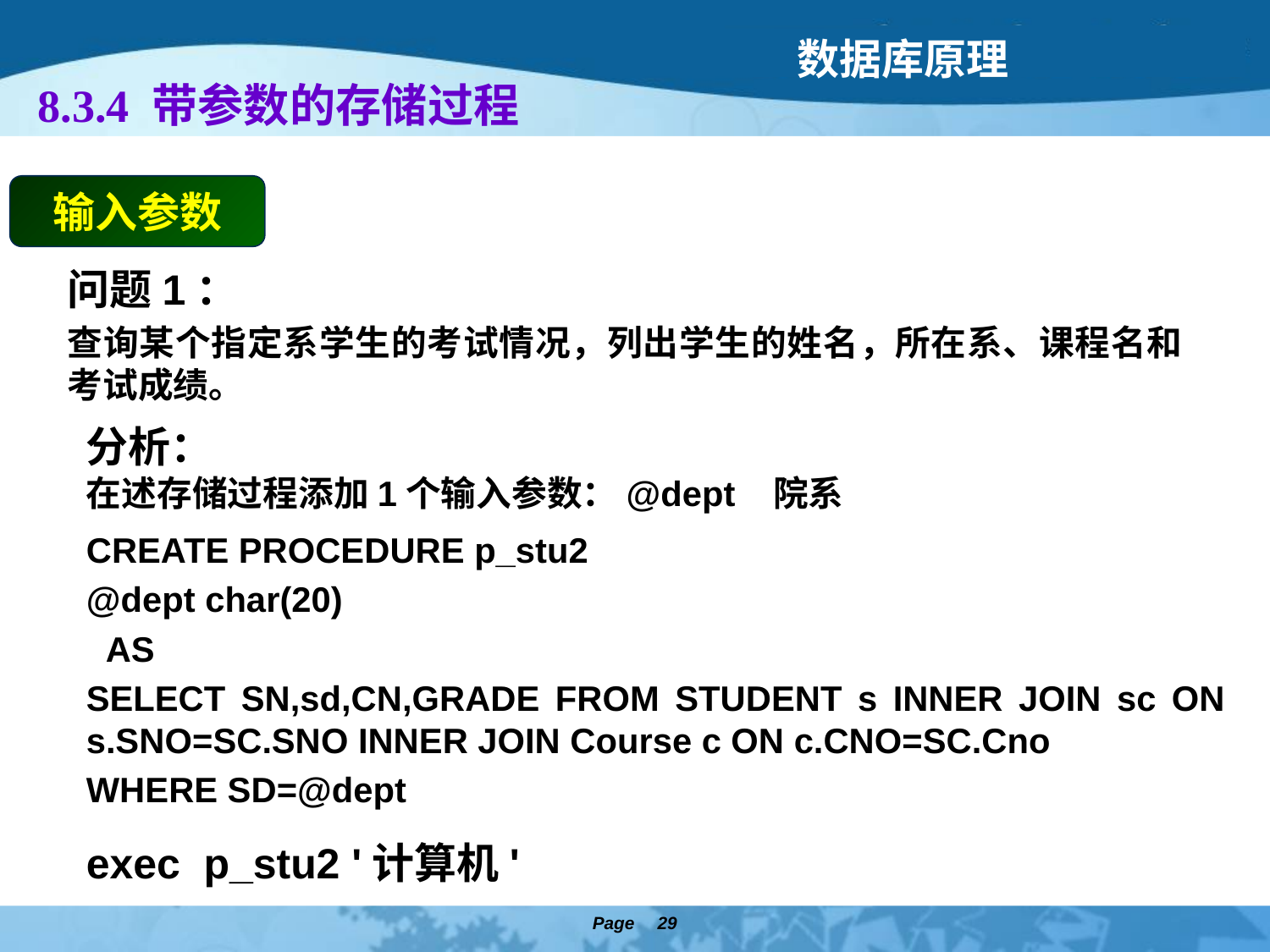

# 8.3.4 带参数的存储过程
输入参数
问题1：
查询某个指定系学生的考试情况，列出学生的姓名，所在系、课程名和考试成绩。
分析：
在述存储过程添加1个输入参数：@dept   院系
CREATE PROCEDURE p_stu2
@dept char(20)
  AS
SELECT SN,sd,CN,GRADE FROM STUDENT s INNER JOIN sc ON s.SNO=SC.SNO INNER JOIN Course c ON c.CNO=SC.Cno
WHERE SD=@dept
exec  p_stu2 '计算机'